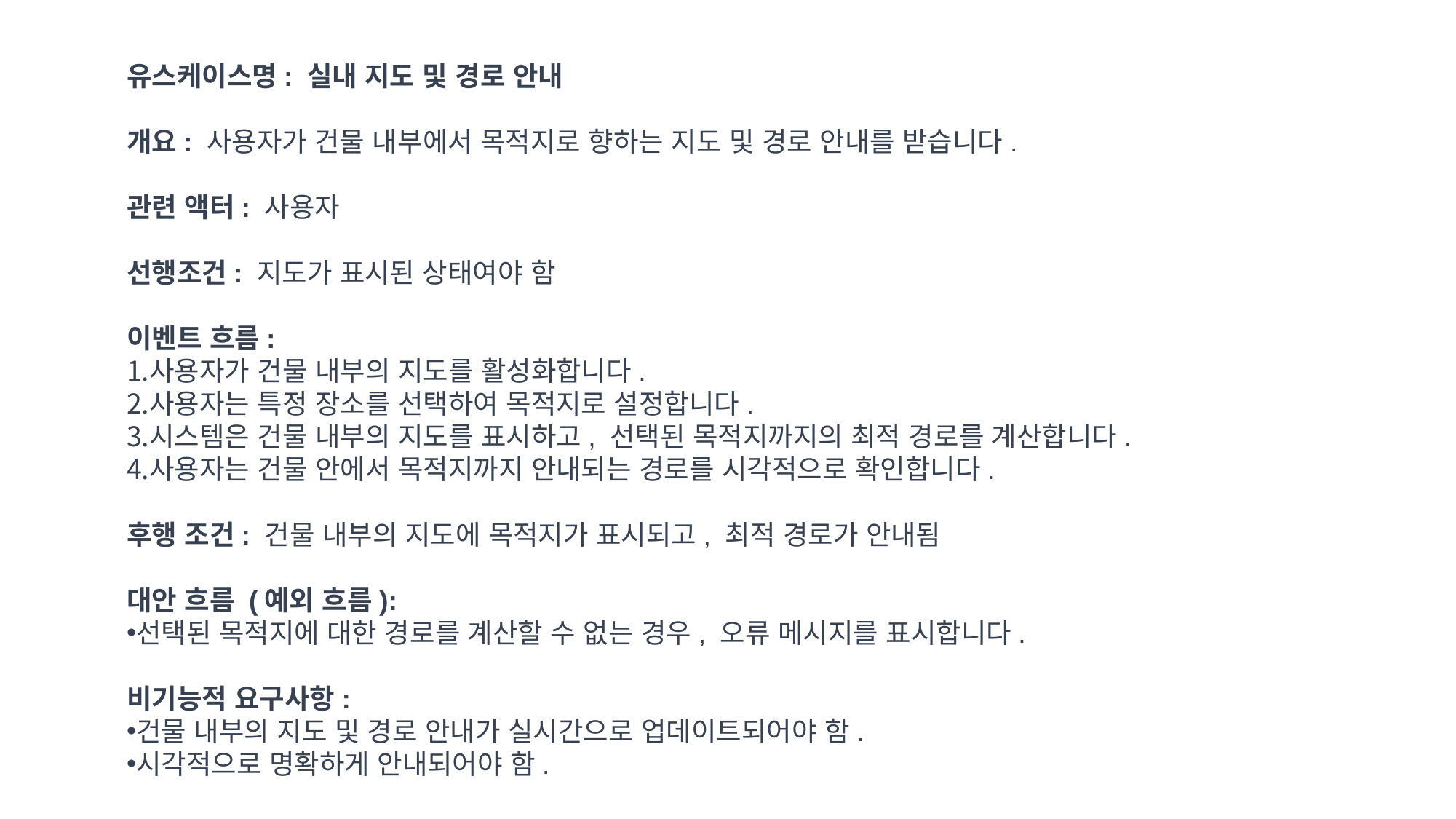

유스케이스명: 실내 지도 및 경로 안내

개요: 사용자가 건물 내부에서 목적지로 향하는 지도 및 경로 안내를 받습니다.

관련 액터: 사용자

선행조건: 지도가 표시된 상태여야 함

이벤트 흐름:
사용자가 건물 내부의 지도를 활성화합니다.
사용자는 특정 장소를 선택하여 목적지로 설정합니다.
시스템은 건물 내부의 지도를 표시하고, 선택된 목적지까지의 최적 경로를 계산합니다.
사용자는 건물 안에서 목적지까지 안내되는 경로를 시각적으로 확인합니다.

후행 조건: 건물 내부의 지도에 목적지가 표시되고, 최적 경로가 안내됨

대안 흐름 (예외 흐름):
선택된 목적지에 대한 경로를 계산할 수 없는 경우, 오류 메시지를 표시합니다.

비기능적 요구사항:
건물 내부의 지도 및 경로 안내가 실시간으로 업데이트되어야 함.
시각적으로 명확하게 안내되어야 함.